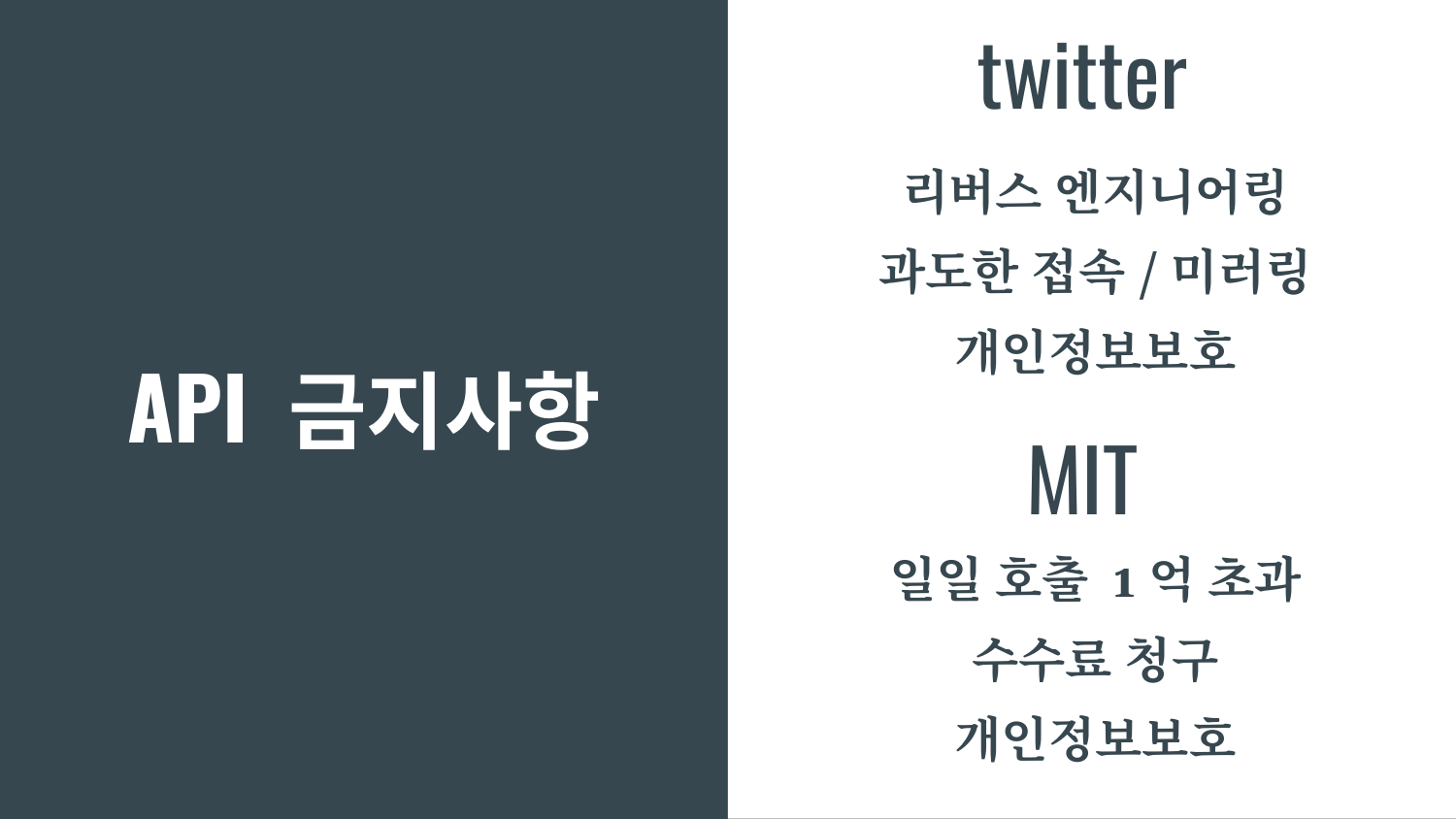

twittert
리버스 엔지니어링

과도한 접속/미러링

개인정보보호
# API 금지사항
MITt
일일 호출 1억 초과

수수료 청구

개인정보보호